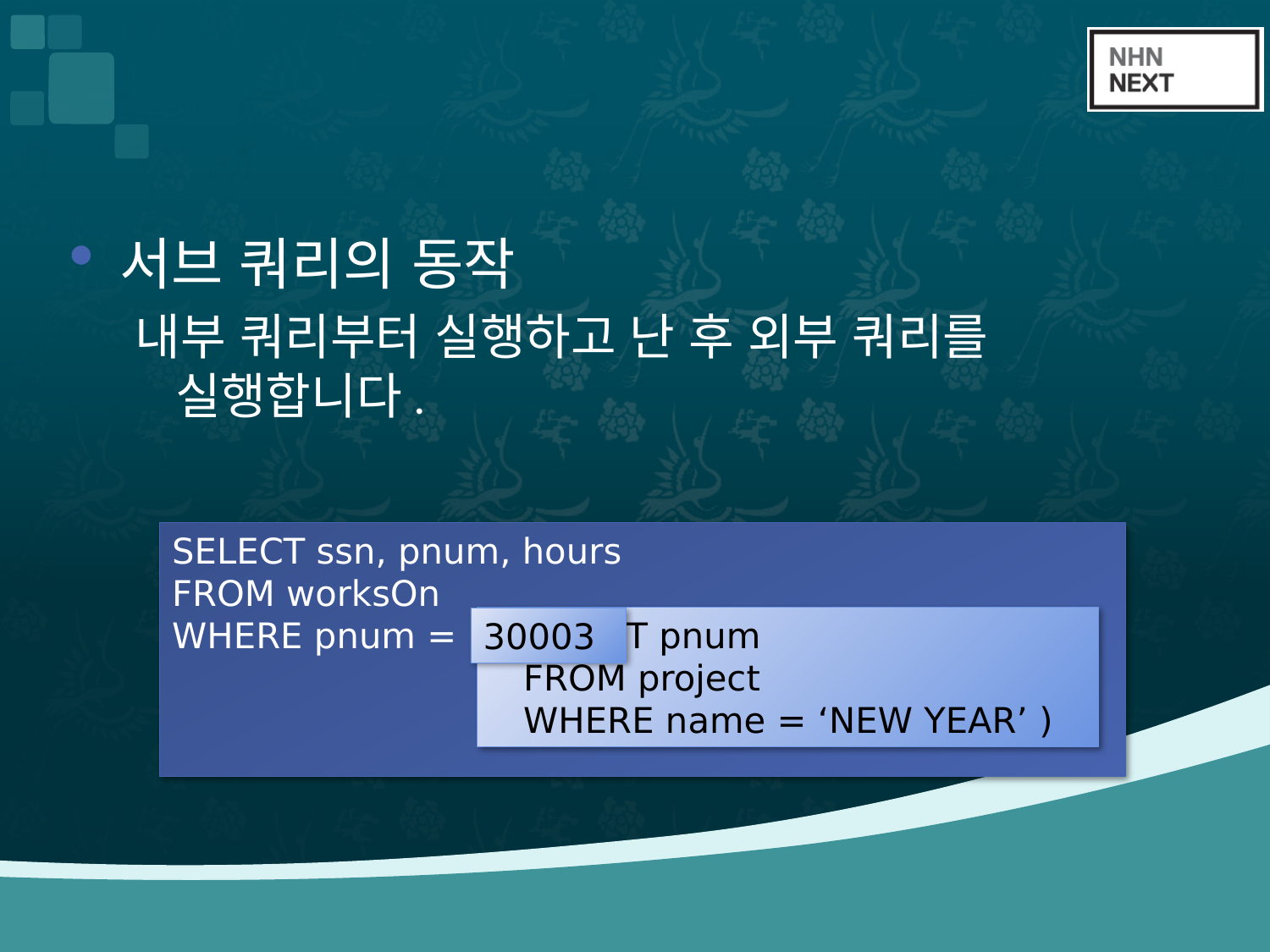

#
서브 쿼리의 동작
내부 쿼리부터 실행하고 난 후 외부 쿼리를 실행합니다.

SELECT ssn, pnum, hours
FROM worksOn
WHERE pnum =

( SELECT pnum
   FROM project
   WHERE name = ‘NEW YEAR’ )
30003